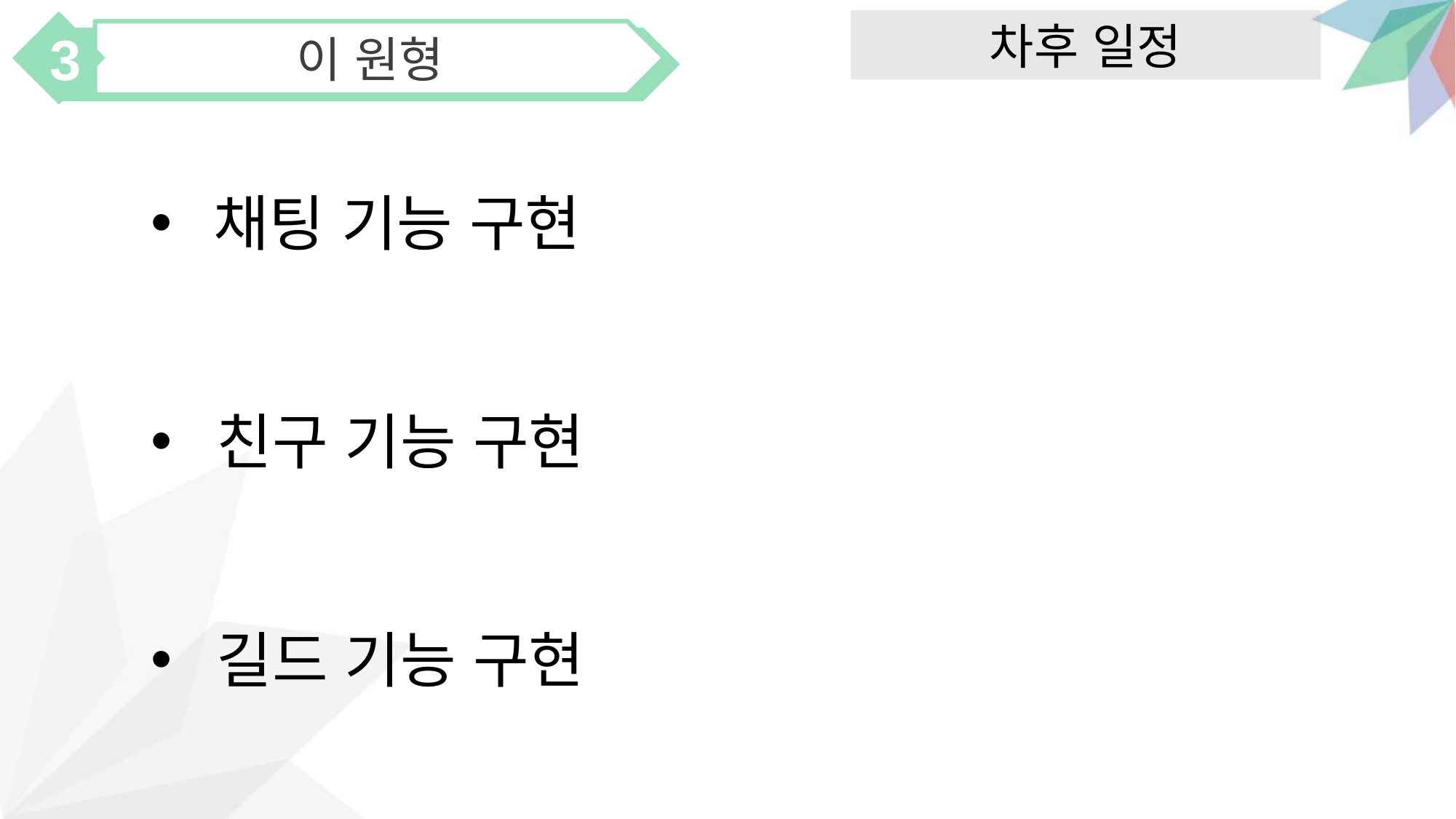

차후 일정
3
이 원형

 채팅 기능 구현

 친구 기능 구현
 길드 기능 구현